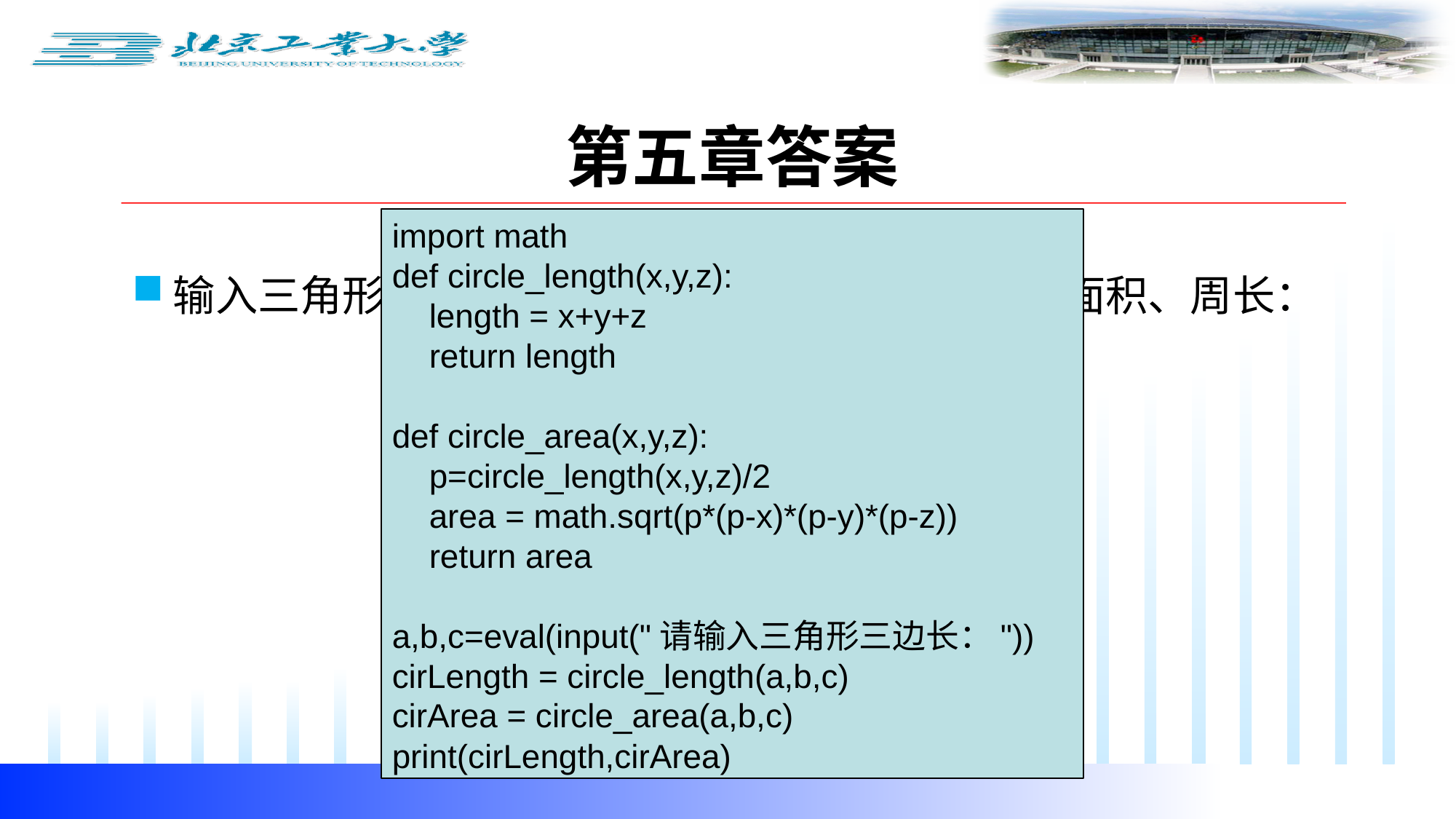

第五章答案
import math
def circle_length(x,y,z):
    length = x+y+z
    return length

def circle_area(x,y,z):
    p=circle_length(x,y,z)/2
    area = math.sqrt(p*(p-x)*(p-y)*(p-z))
    return area

a,b,c=eval(input("请输入三角形三边长："))
cirLength = circle_length(a,b,c)
cirArea = circle_area(a,b,c)
print(cirLength,cirArea)
输入三角形三边长，用多个函数编程计算三角形面积、周长：